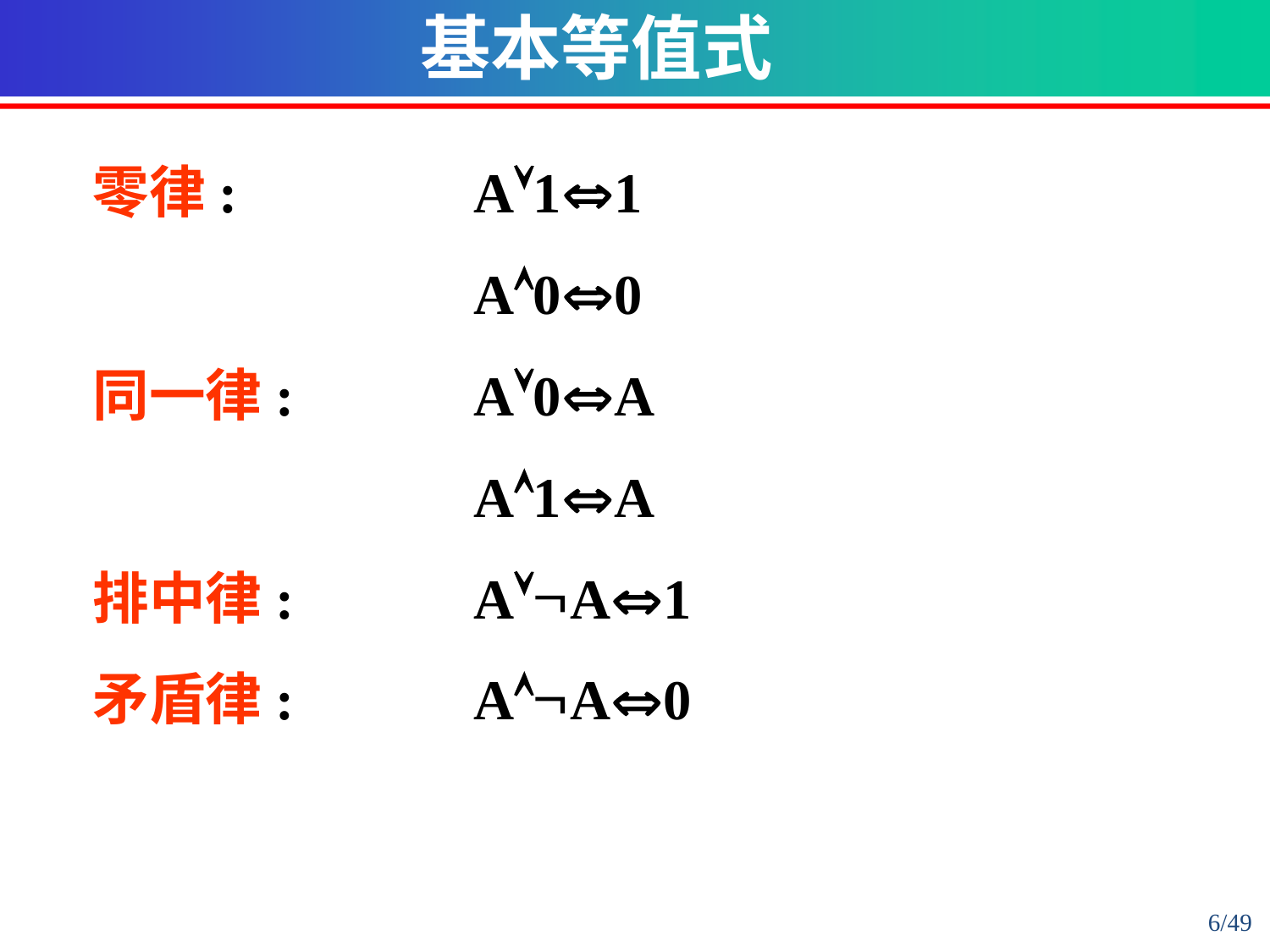

基本等值式
零律:            	A∨1⇔1
			A∧0⇔0
同一律:        	A∨0⇔A
		    	A∧1⇔A
排中律:        	A∨¬A⇔1
矛盾律:        	A∧¬A⇔0
6/49